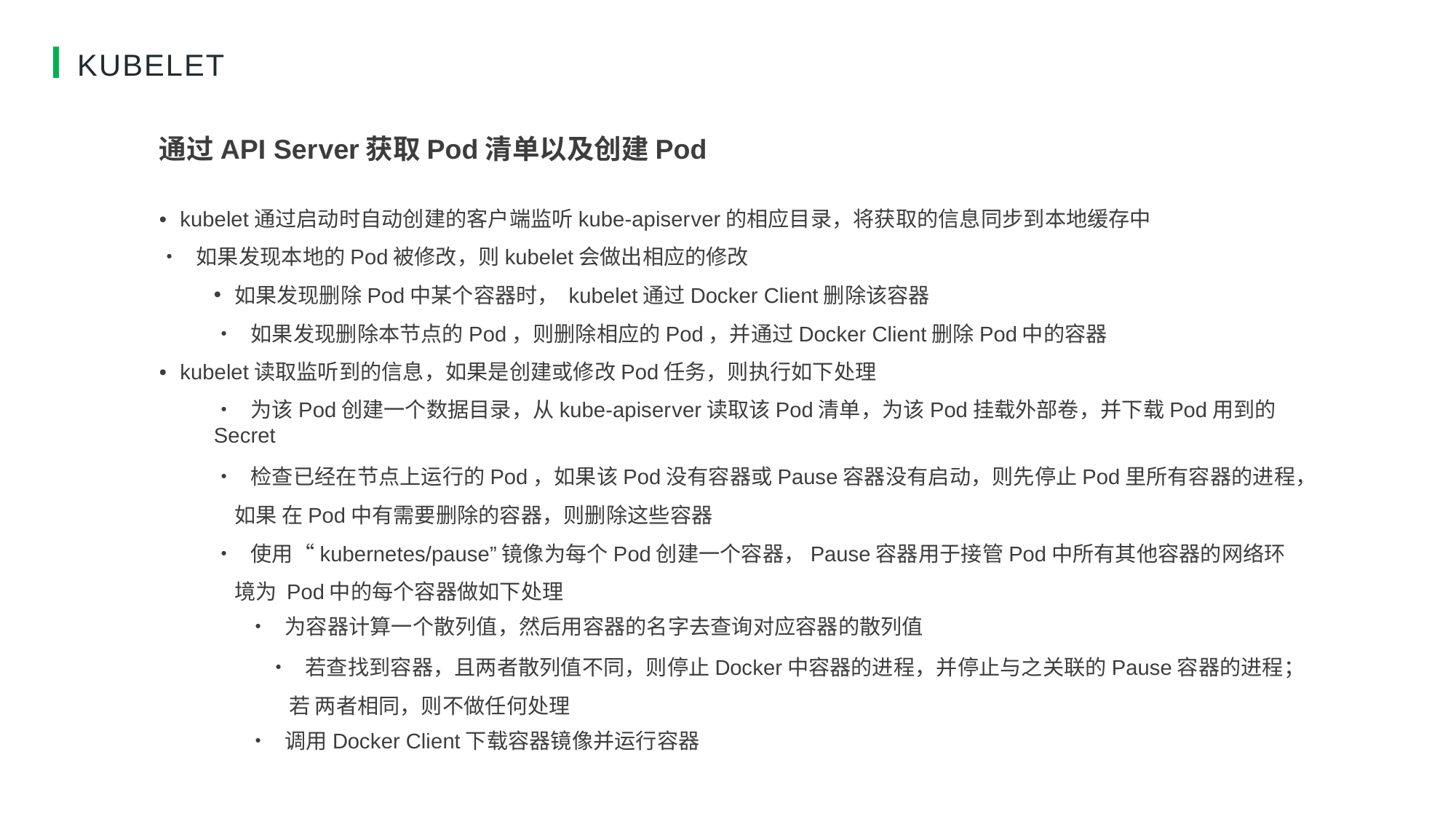

# KUBELET

通过API Server获取Pod清单以及创建Pod

•  kubelet通过启动时自动创建的客户端监听kube-apiserver的相应目录，将获取的信息同步到本地缓存中
•  如果发现本地的Pod被修改，则kubelet会做出相应的修改
如果发现删除Pod中某个容器时， kubelet通过Docker Client删除该容器
•  如果发现删除本节点的Pod，则删除相应的Pod，并通过Docker Client删除Pod中的容器
•  kubelet读取监听到的信息，如果是创建或修改Pod任务，则执行如下处理
•  为该Pod创建一个数据目录，从kube-apiserver读取该Pod清单，为该Pod挂载外部卷，并下载Pod用到的Secret
•  检查已经在节点上运行的Pod，如果该Pod没有容器或Pause容器没有启动，则先停止Pod里所有容器的进程，如果 在Pod中有需要删除的容器，则删除这些容器
•  使用“kubernetes/pause”镜像为每个Pod创建一个容器，Pause容器用于接管Pod中所有其他容器的网络环境为 Pod中的每个容器做如下处理
•  为容器计算一个散列值，然后用容器的名字去查询对应容器的散列值
•  若查找到容器，且两者散列值不同，则停止Docker中容器的进程，并停止与之关联的Pause容器的进程；若 两者相同，则不做任何处理
•  调用Docker Client下载容器镜像并运行容器